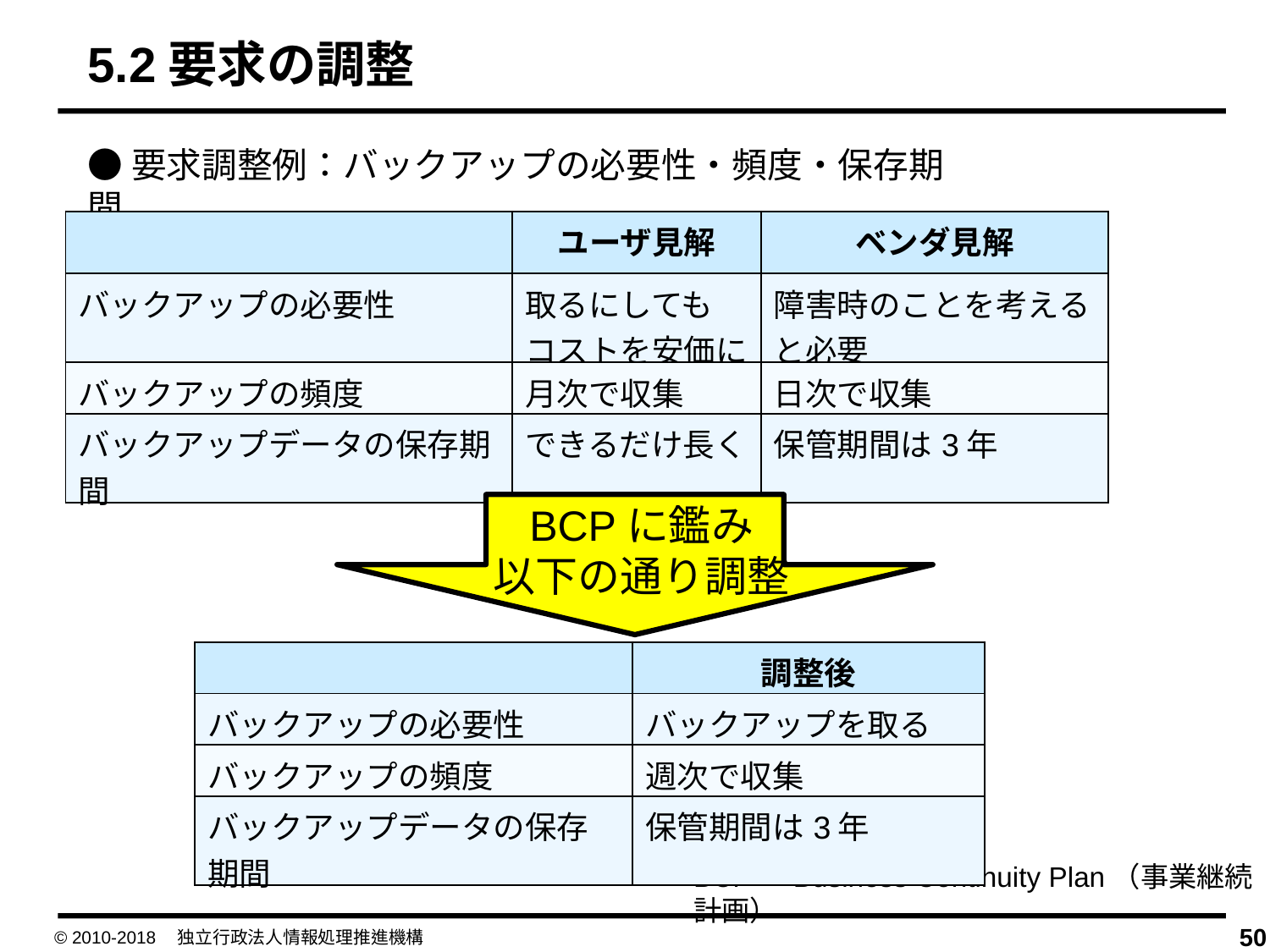

5.2要求の調整
●要求調整例：バックアップの必要性・頻度・保存期間
|  | ユーザ見解 | ベンダ見解 |
| --- | --- | --- |
| バックアップの必要性 | 取るにしても コストを安価に | 障害時のことを考えると必要 |
| バックアップの頻度 | 月次で収集 | 日次で収集 |
| バックアップデータの保存期間 | できるだけ長く | 保管期間は3年 |
調整後
BCPに鑑み
以下の通り調整

|  | 調整後 |
| --- | --- |
| バックアップの必要性 | バックアップを取る |
| バックアップの頻度 | 週次で収集 |
| バックアップデータの保存期間 | 保管期間は3年 |
BCP：Business Continuity Plan（事業継続計画）
© 2010-2018　独立行政法人情報処理推進機構